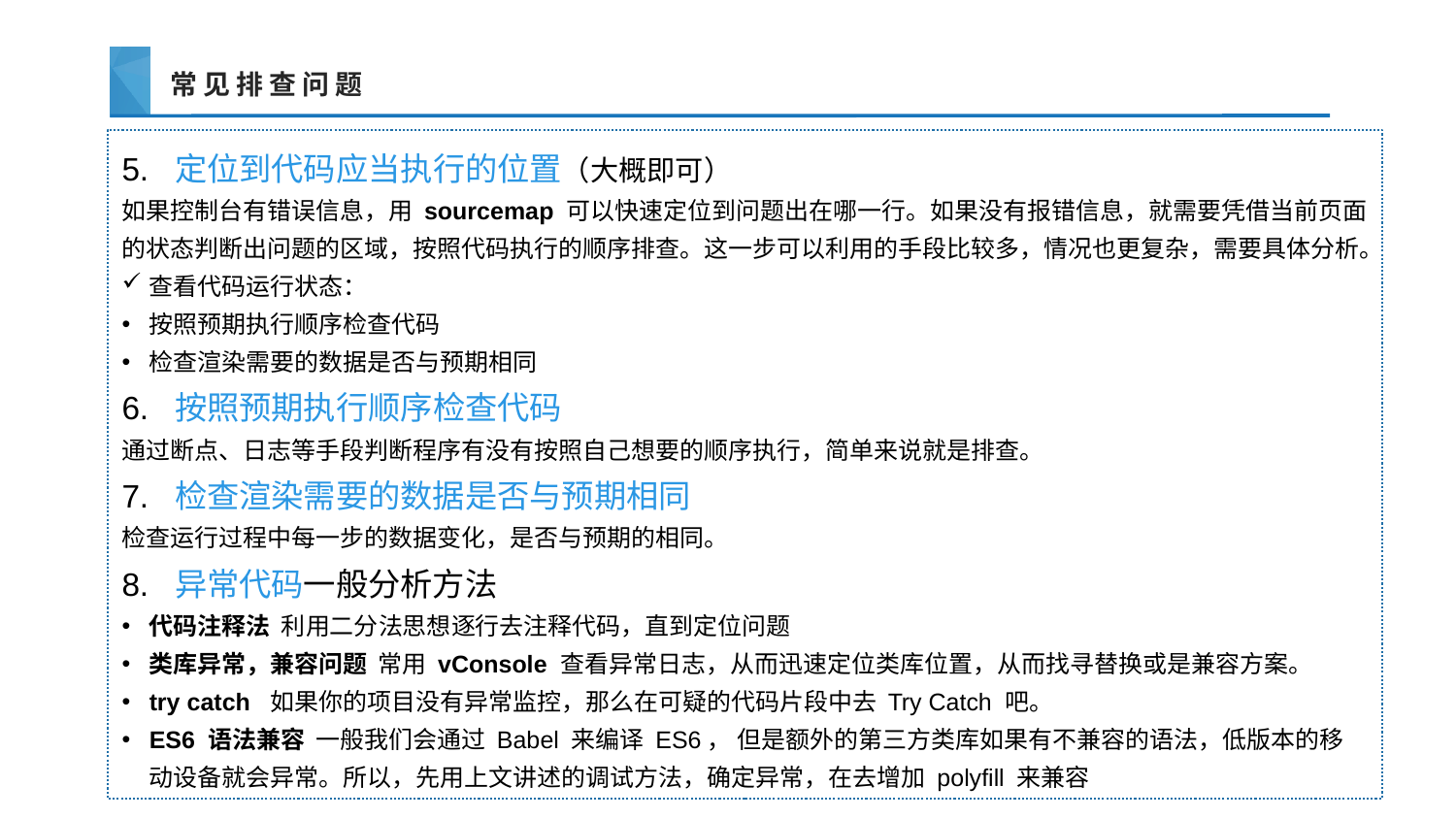

# 常见排查问题
5.  定位到代码应当执行的位置（大概即可）
如果控制台有错误信息，用 sourcemap 可以快速定位到问题出在哪一行。如果没有报错信息，就需要凭借当前页面的状态判断出问题的区域，按照代码执行的顺序排查。这一步可以利用的手段比较多，情况也更复杂，需要具体分析。
查看代码运行状态：
按照预期执行顺序检查代码
检查渲染需要的数据是否与预期相同
6.  按照预期执行顺序检查代码
通过断点、日志等手段判断程序有没有按照自己想要的顺序执行，简单来说就是排查。
7.  检查渲染需要的数据是否与预期相同
检查运行过程中每一步的数据变化，是否与预期的相同。
8.  异常代码一般分析方法
代码注释法  利用二分法思想逐行去注释代码，直到定位问题
类库异常，兼容问题  常用 vConsole 查看异常日志，从而迅速定位类库位置，从而找寻替换或是兼容方案。
try catch  如果你的项目没有异常监控，那么在可疑的代码片段中去 Try Catch 吧。
ES6 语法兼容  一般我们会通过 Babel 来编译 ES6， 但是额外的第三方类库如果有不兼容的语法，低版本的移动设备就会异常。所以，先用上文讲述的调试方法，确定异常，在去增加 polyfill 来兼容